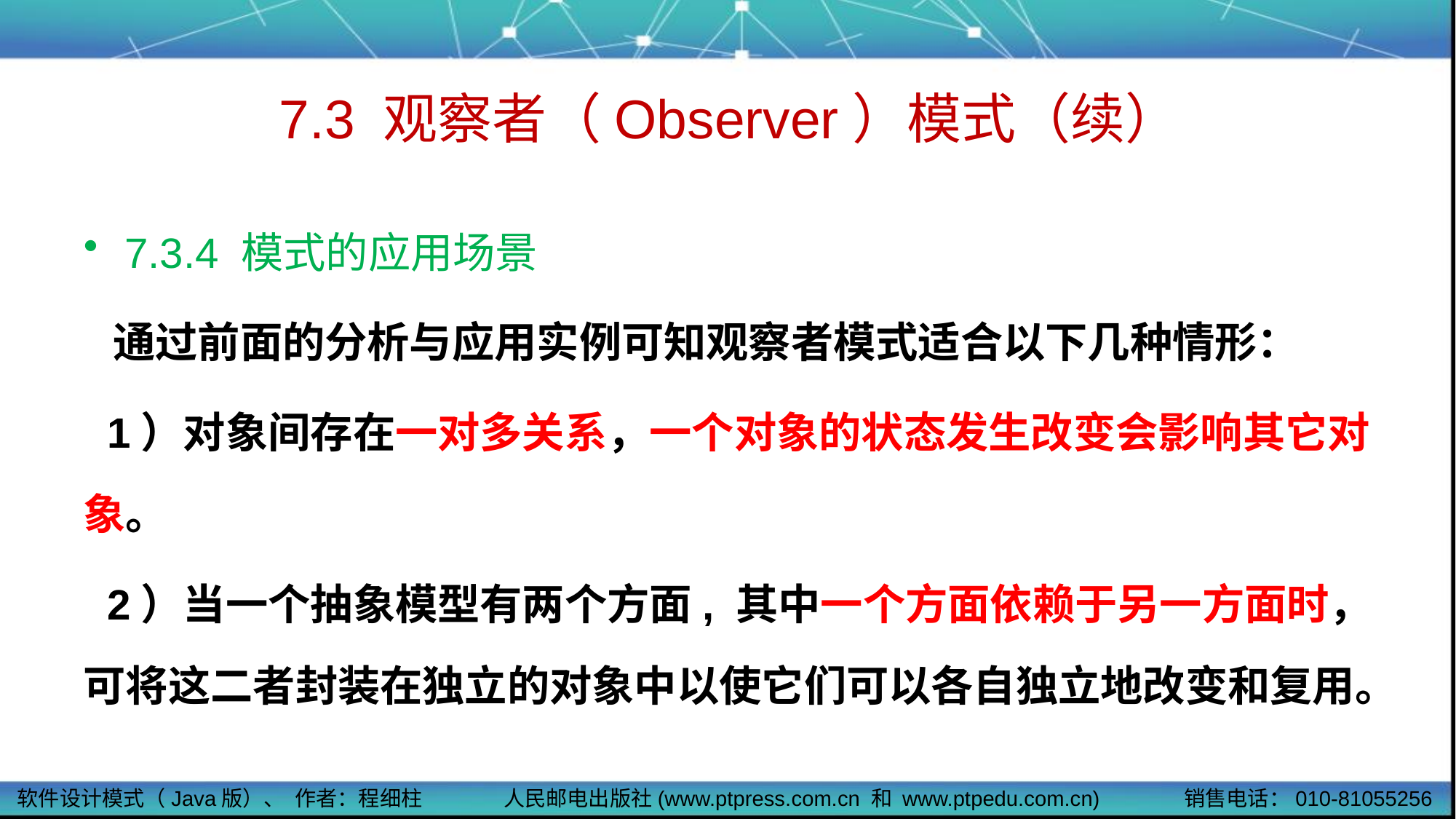

# 7.3 观察者（Observer）模式（续）
7.3.4 模式的应用场景
  通过前面的分析与应用实例可知观察者模式适合以下几种情形：
  1）对象间存在一对多关系，一个对象的状态发生改变会影响其它对象。
  2）当一个抽象模型有两个方面, 其中一个方面依赖于另一方面时，可将这二者封装在独立的对象中以使它们可以各自独立地改变和复用。
软件设计模式（Java版）、  作者：程细柱
人民邮电出版社(www.ptpress.com.cn 和 www.ptpedu.com.cn)
销售电话：010-81055256